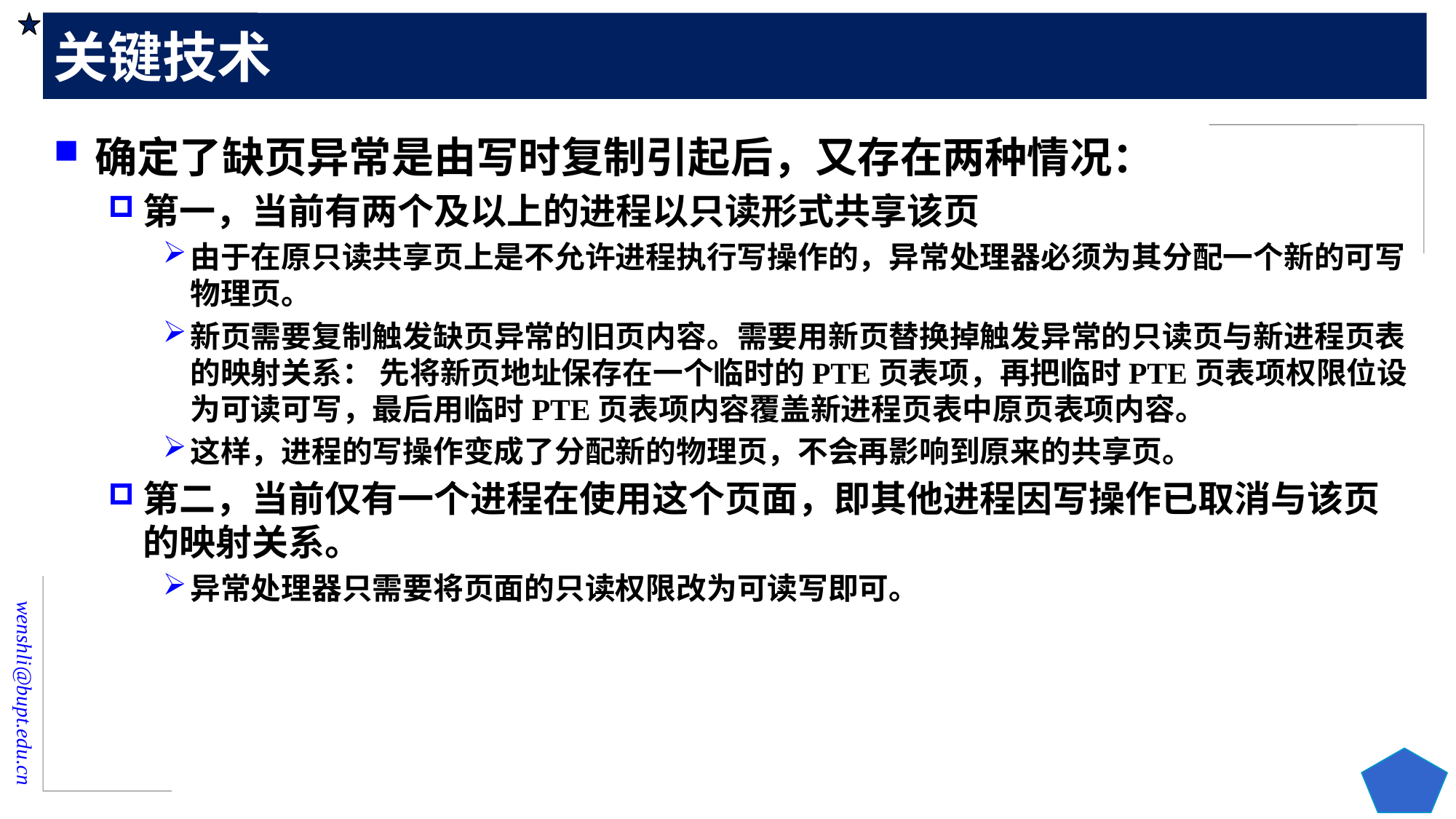

# 关键技术
确定了缺页异常是由写时复制引起后，又存在两种情况：
第一，当前有两个及以上的进程以只读形式共享该页
由于在原只读共享页上是不允许进程执行写操作的，异常处理器必须为其分配一个新的可写物理页。
新页需要复制触发缺页异常的旧页内容。需要用新页替换掉触发异常的只读页与新进程页表的映射关系： 先将新页地址保存在一个临时的PTE页表项，再把临时PTE页表项权限位设为可读可写，最后用临时PTE页表项内容覆盖新进程页表中原页表项内容。
这样，进程的写操作变成了分配新的物理页，不会再影响到原来的共享页。
第二，当前仅有一个进程在使用这个页面，即其他进程因写操作已取消与该页的映射关系。
异常处理器只需要将页面的只读权限改为可读写即可。

96